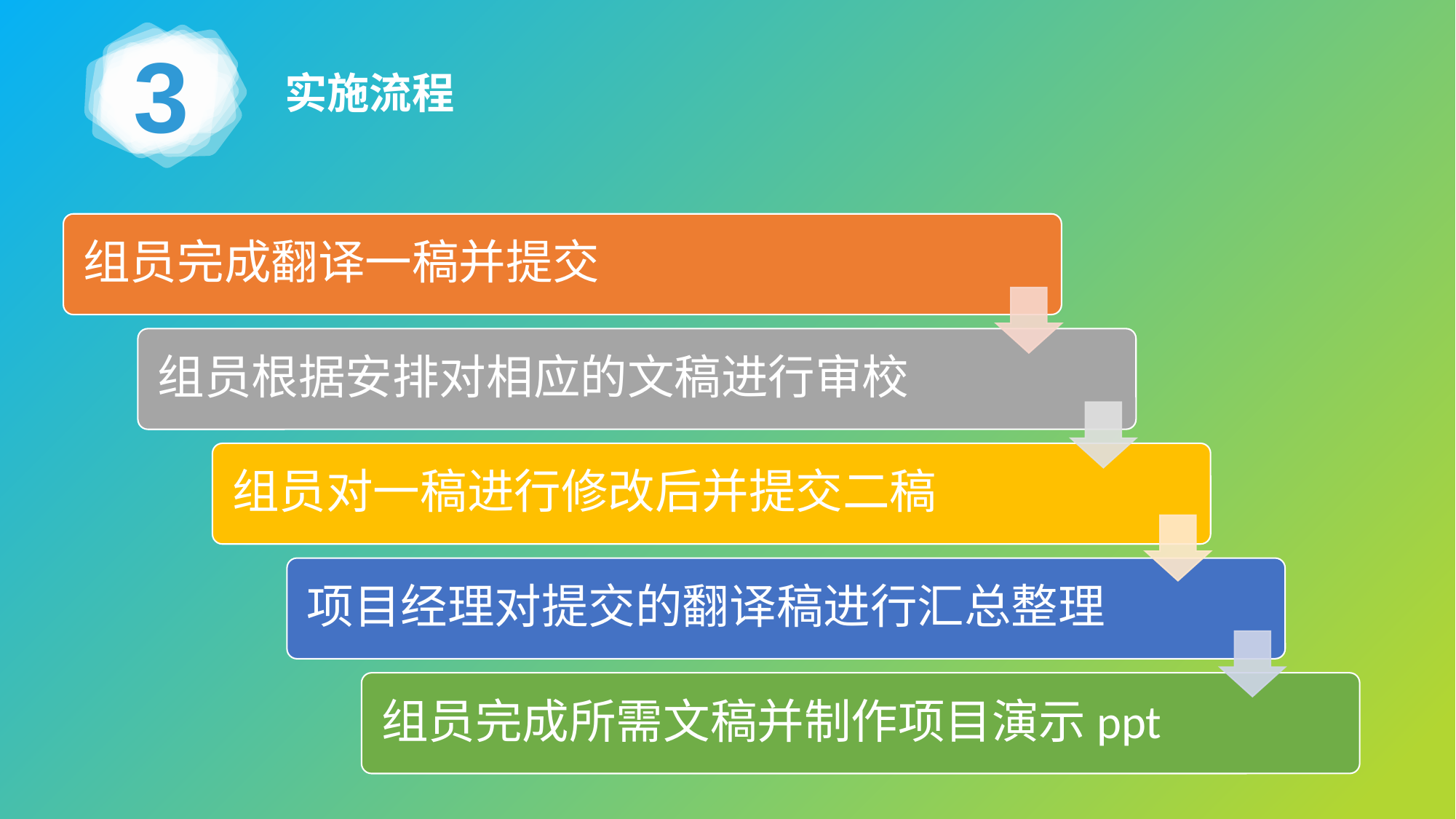

3

实施流程
组员完成翻译一稿并提交
组员根据安排对相应的文稿进行审校
组员对一稿进行修改后并提交二稿
项目经理对提交的翻译稿进行汇总整理
组员完成所需文稿并制作项目演示ppt